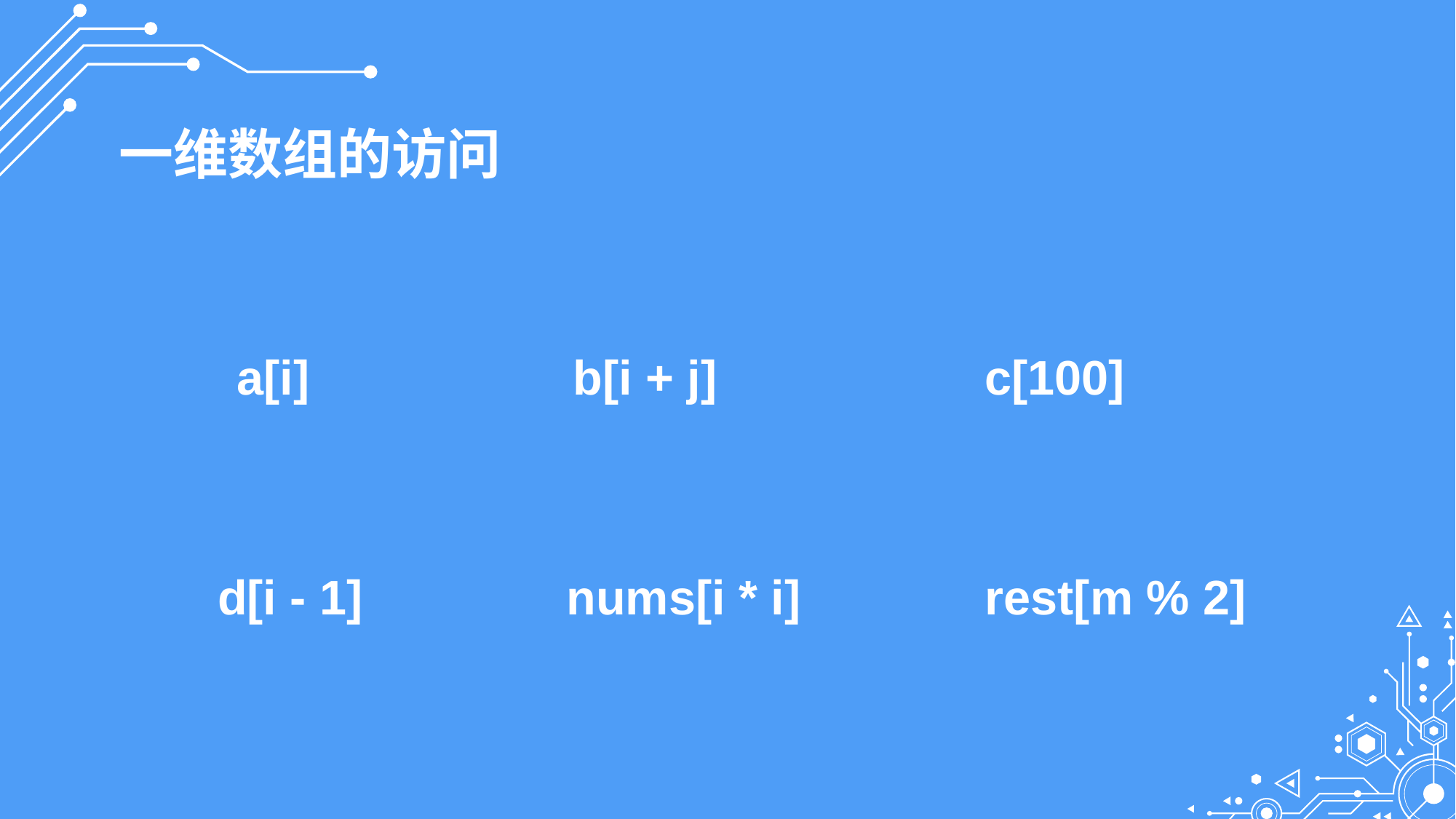

一维数组的访问
a[i]
b[i + j]
c[100]
d[i - 1]
nums[i * i]
rest[m % 2]